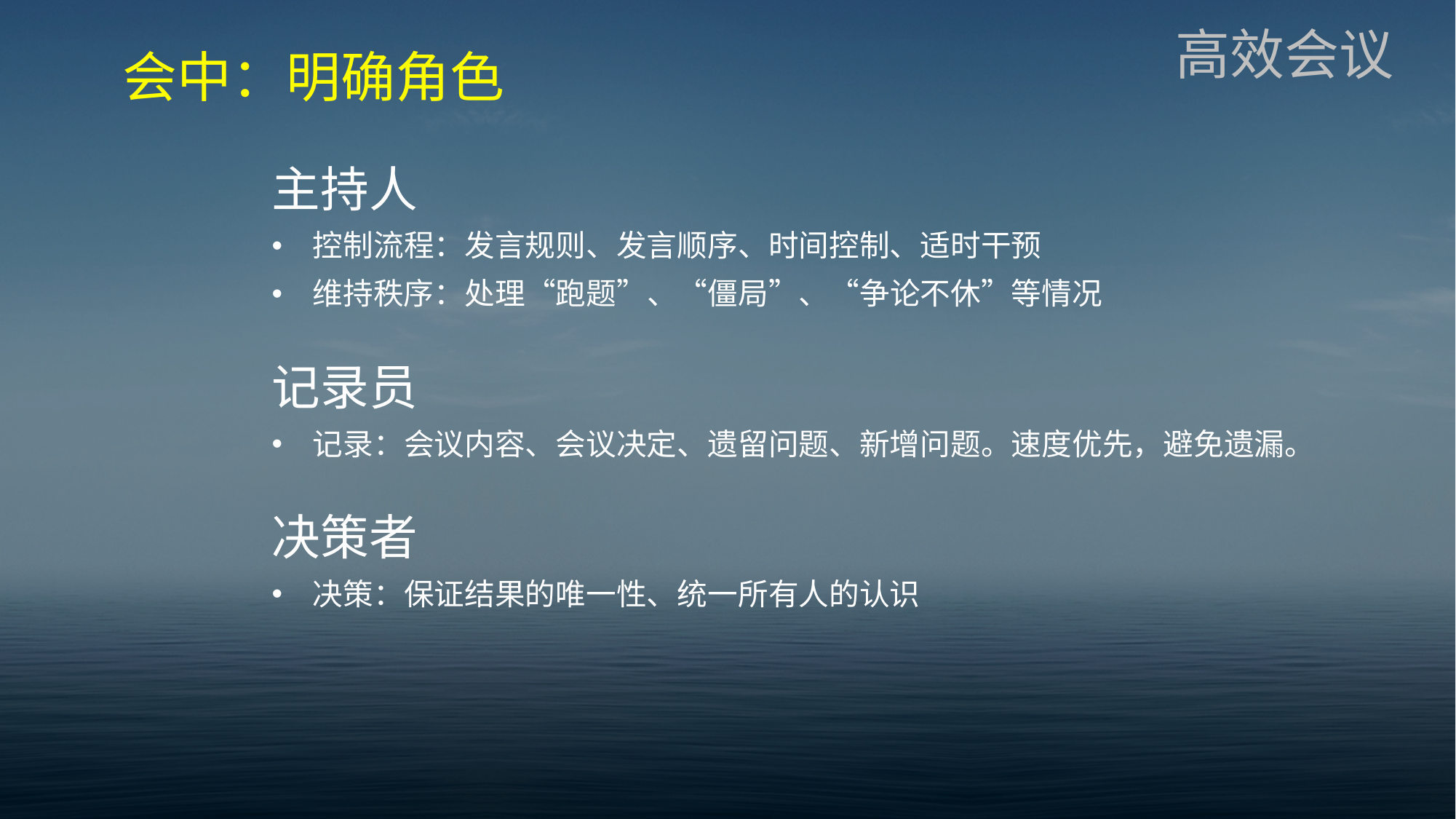

高效会议
会中：明确角色
主持人
控制流程：发言规则、发言顺序、时间控制、适时干预
维持秩序：处理“跑题”、“僵局”、“争论不休”等情况

记录员
记录：会议内容、会议决定、遗留问题、新增问题。速度优先，避免遗漏。

决策者
决策：保证结果的唯一性、统一所有人的认识